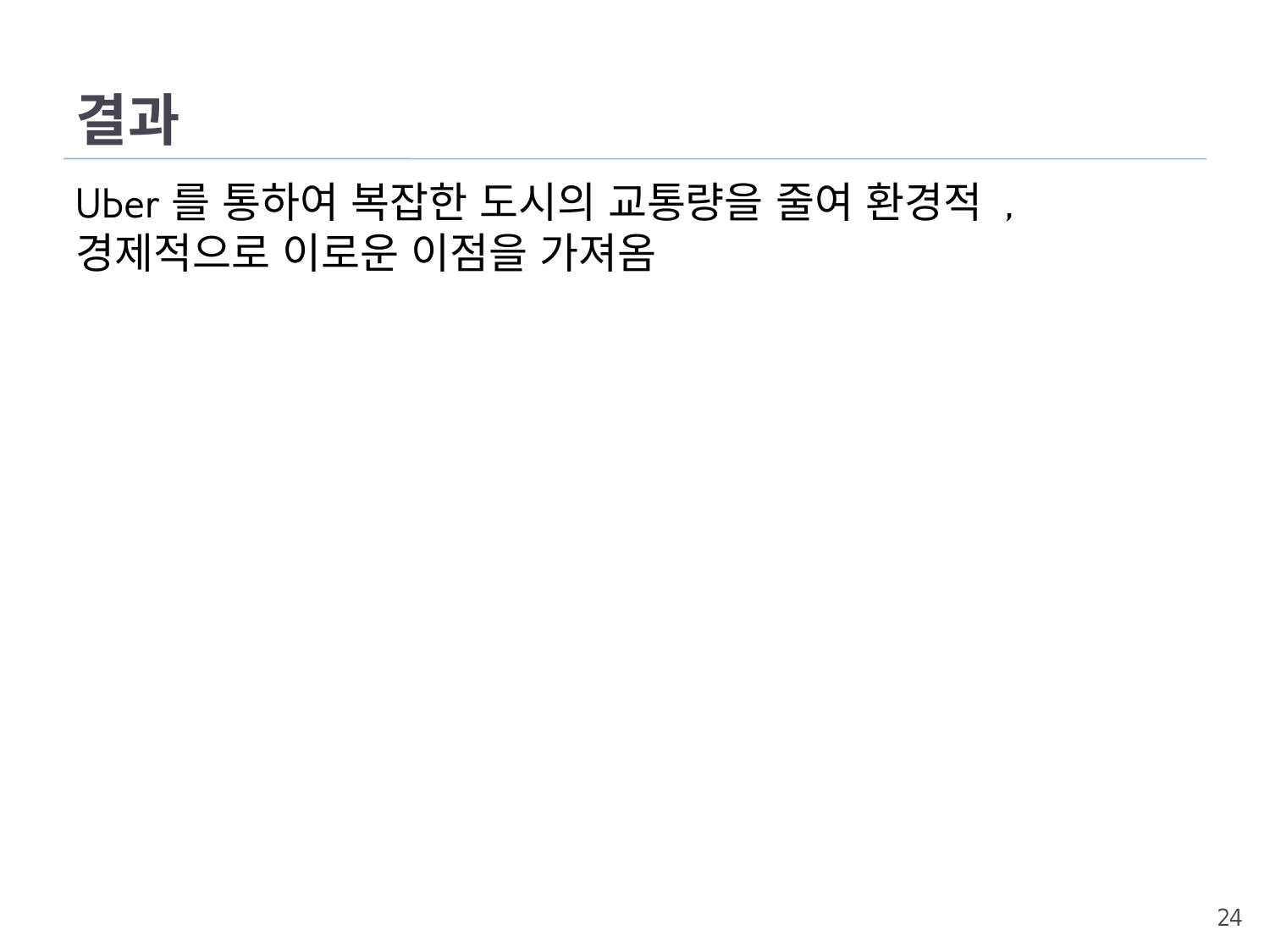

# 결과
Uber를 통하여 복잡한 도시의 교통량을 줄여 환경적 , 경제적으로 이로운 이점을 가져옴

24